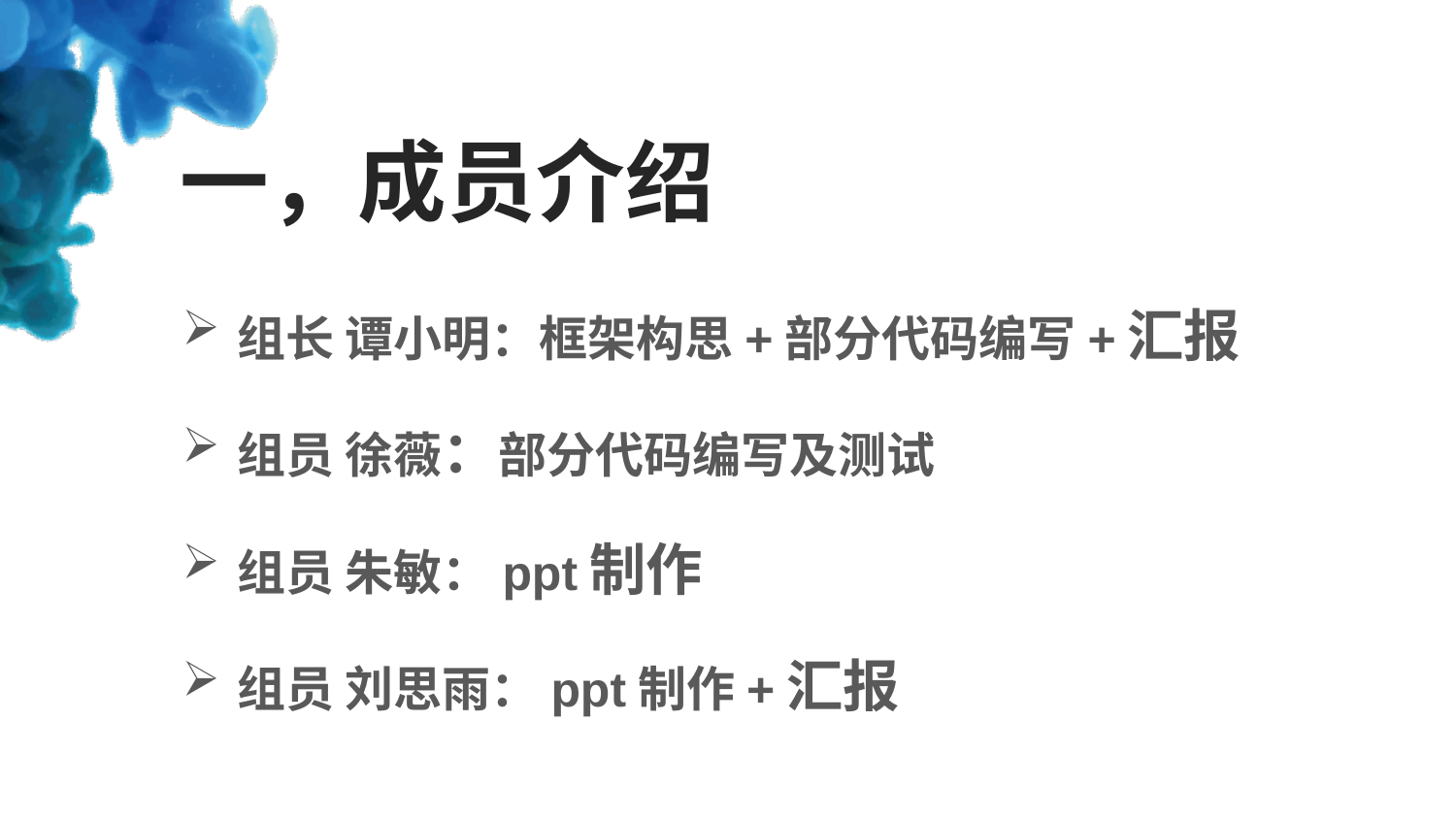

# 一，成员介绍
组长 谭小明：框架构思+部分代码编写+汇报
组员 徐薇：部分代码编写及测试
组员 朱敏：ppt制作
组员 刘思雨：ppt制作+汇报